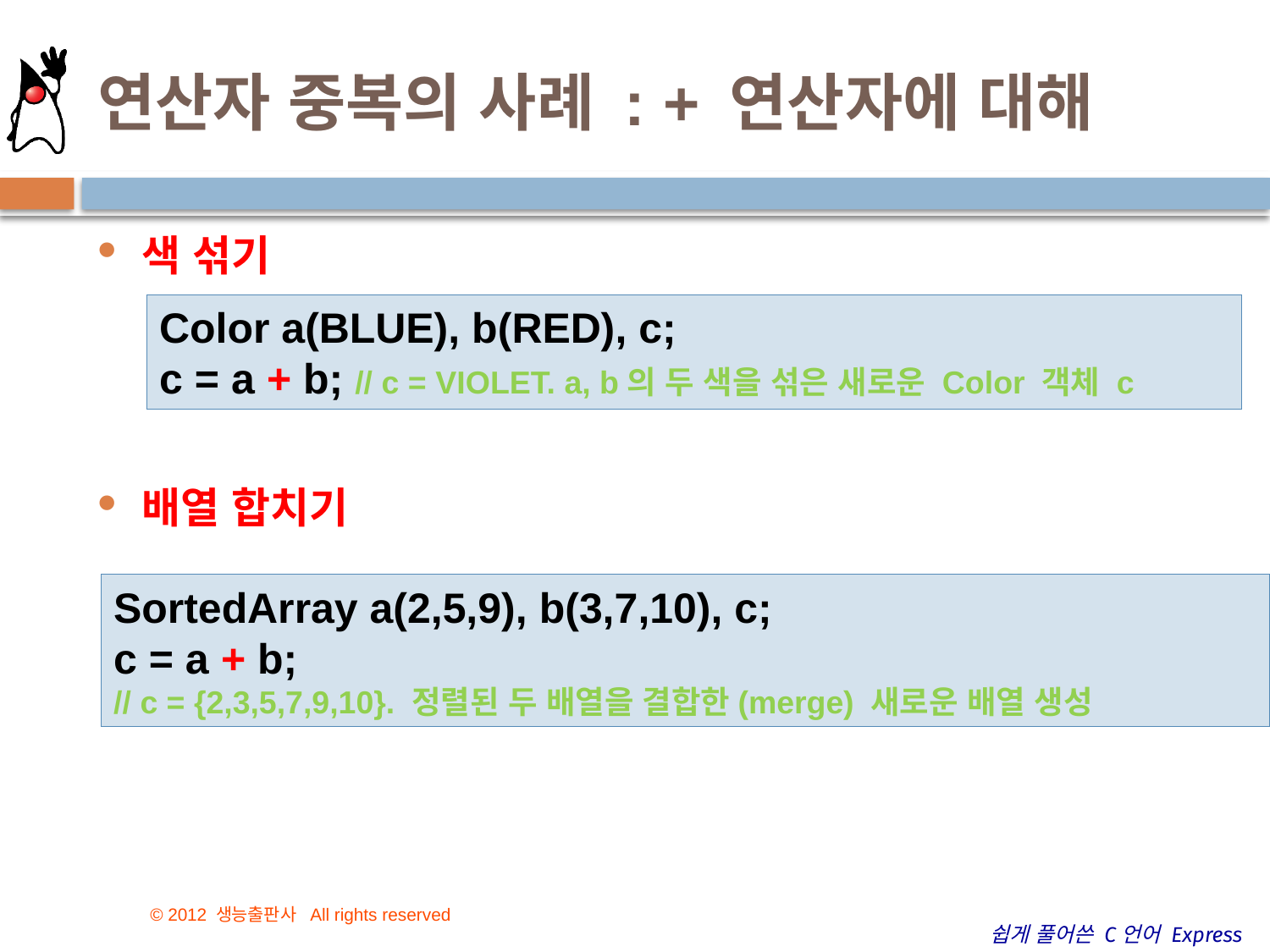

# 연산자 중복의 사례 : + 연산자에 대해
9
색 섞기

배열 합치기

Color a(BLUE), b(RED), c;
c = a + b; // c = VIOLET. a, b의 두 색을 섞은 새로운 Color 객체 c
SortedArray a(2,5,9), b(3,7,10), c;
c = a + b;
// c = {2,3,5,7,9,10}. 정렬된 두 배열을 결합한(merge) 새로운 배열 생성